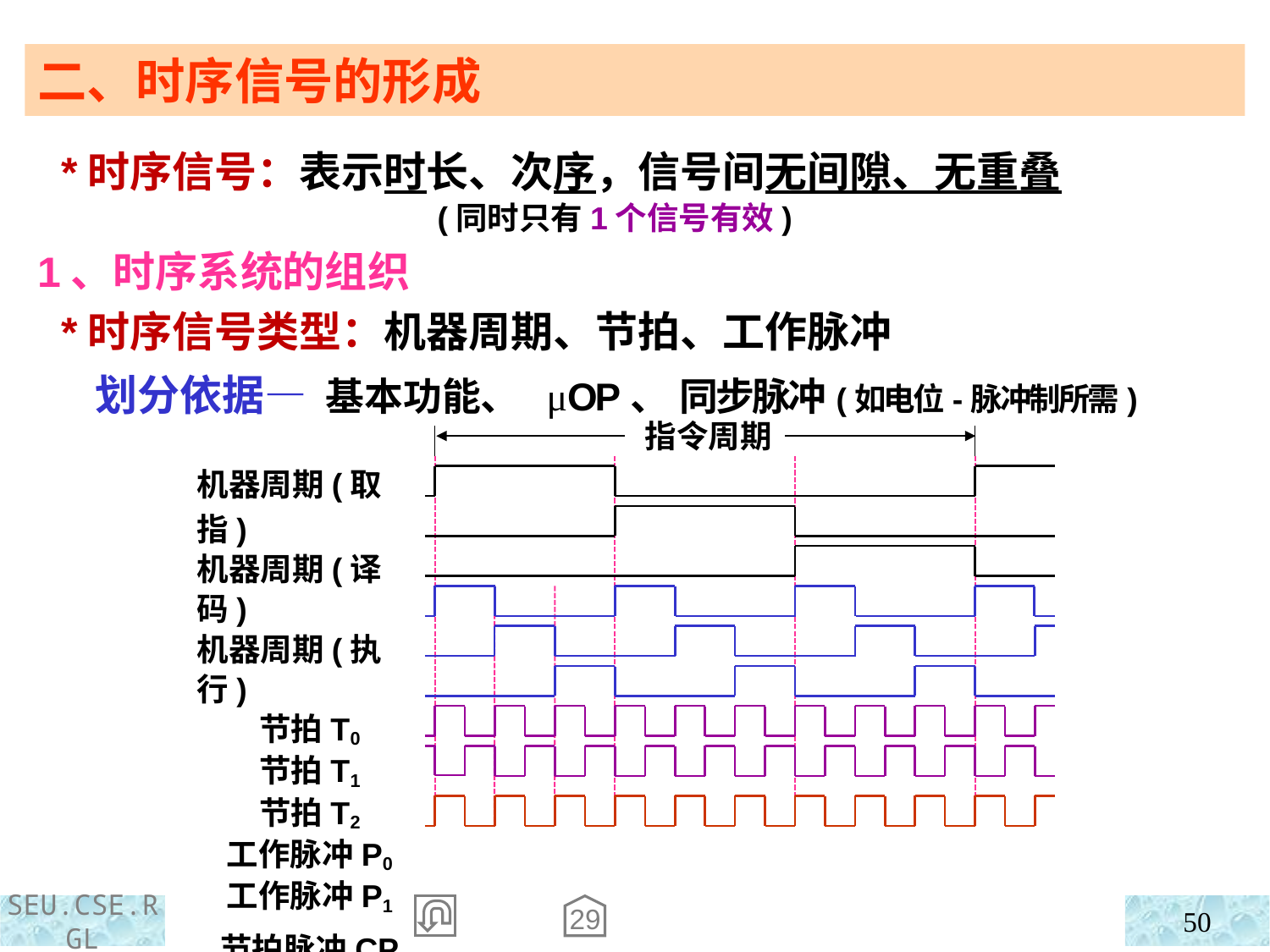

二、时序信号的形成
  *时序信号：表示时长、次序，信号间无间隙、无重叠
                                             (同时只有1个信号有效)
1、时序系统的组织
  *时序信号类型：机器周期、节拍、工作脉冲
     划分依据—  基本功能、  μOP、  同步脉冲(如电位-脉冲制所需)
指令周期
机器周期(取指)
机器周期(译码)
机器周期(执行)
节拍T0
节拍T1
节拍T2
工作脉冲P0
工作脉冲P1
节拍脉冲CP

29
50